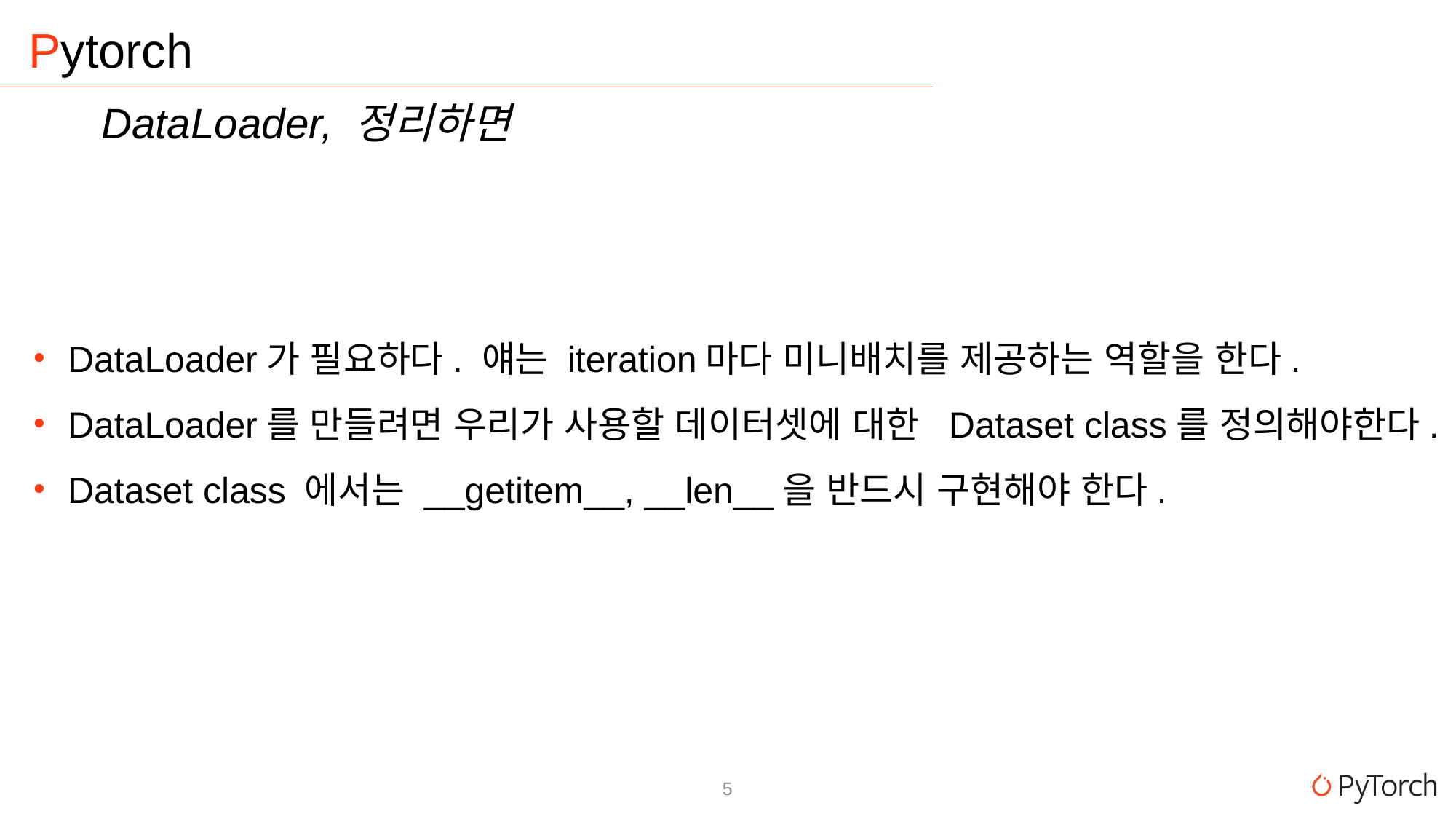

# Pytorch
DataLoader, 정리하면
DataLoader가 필요하다. 얘는 iteration마다 미니배치를 제공하는 역할을 한다.
DataLoader를 만들려면 우리가 사용할 데이터셋에 대한  Dataset class를 정의해야한다.
Dataset class 에서는 __getitem__, __len__을 반드시 구현해야 한다.
5